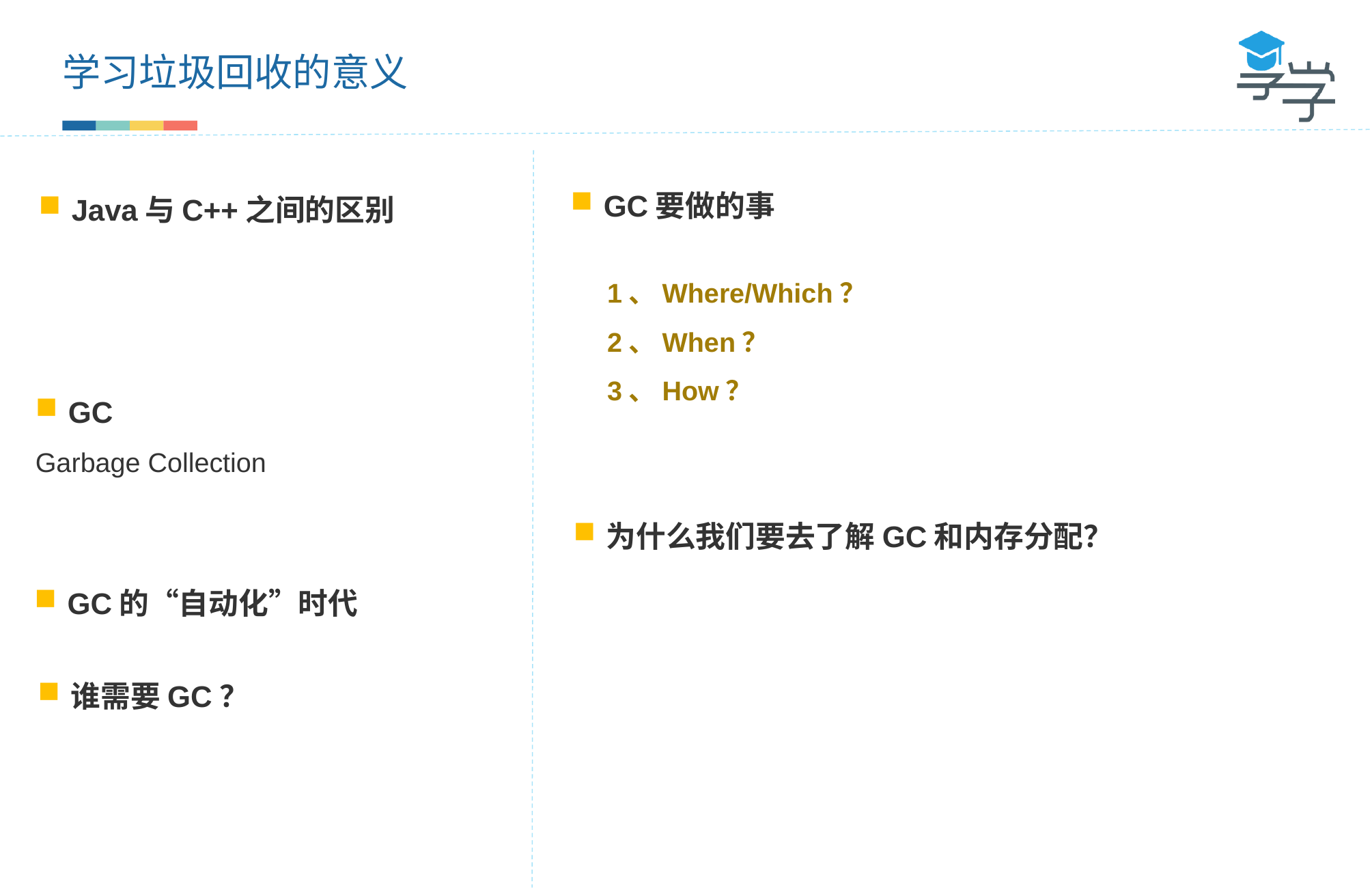

学习垃圾回收的意义

GC要做的事
Java与C++之间的区别
1、Where/Which？
2、When？
3、How？
GC
Garbage Collection
为什么我们要去了解GC和内存分配？
GC的“自动化”时代
谁需要GC？